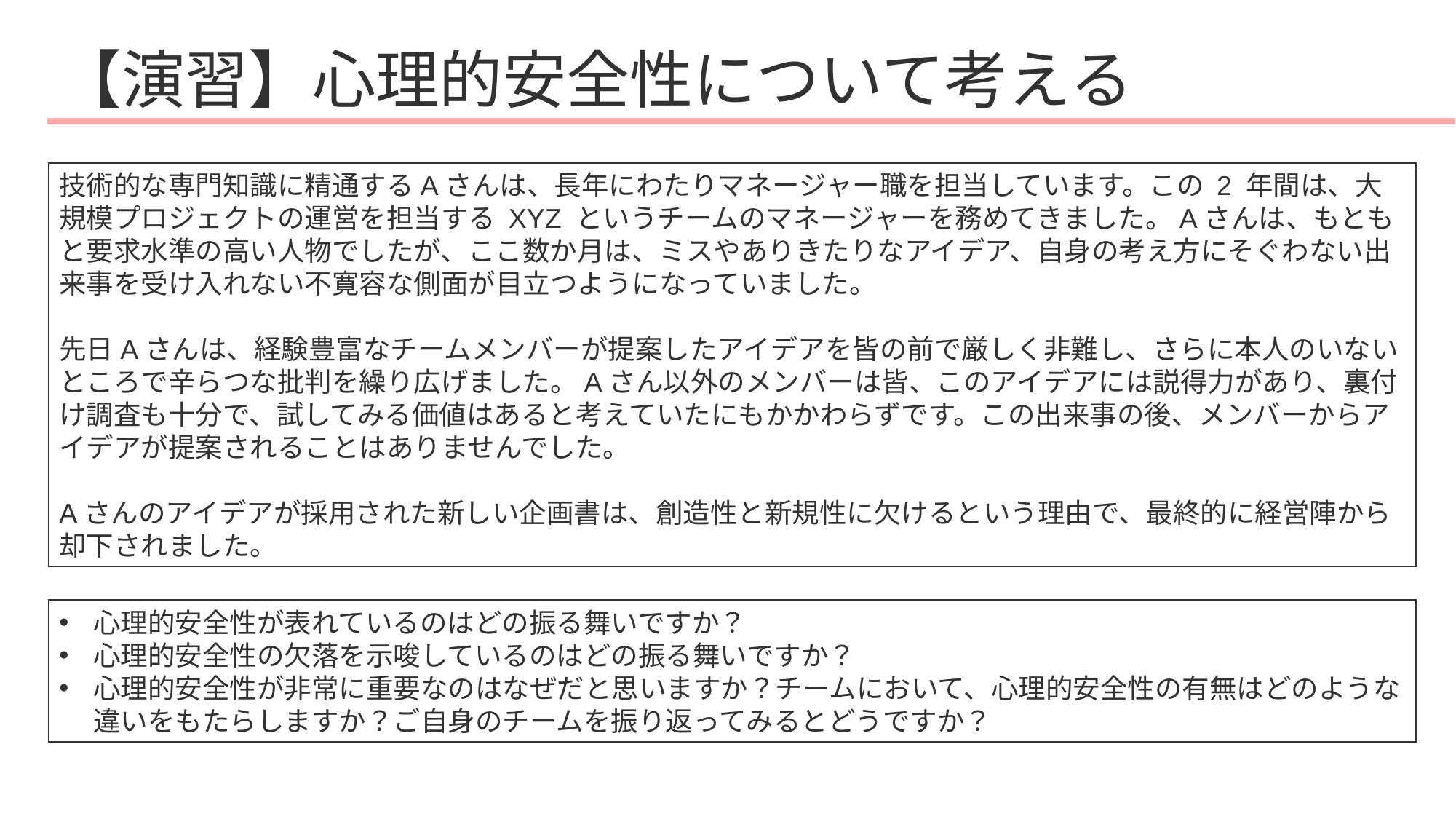

# 【演習】心理的安全性について考える
技術的な専門知識に精通するAさんは、長年にわたりマネージャー職を担当しています。この 2 年間は、大規模プロジェクトの運営を担当する XYZ というチームのマネージャーを務めてきました。Aさんは、もともと要求水準の高い人物でしたが、ここ数か月は、ミスやありきたりなアイデア、自身の考え方にそぐわない出来事を受け入れない不寛容な側面が目立つようになっていました。

先日Aさんは、経験豊富なチームメンバーが提案したアイデアを皆の前で厳しく非難し、さらに本人のいないところで辛らつな批判を繰り広げました。Aさん以外のメンバーは皆、このアイデアには説得力があり、裏付け調査も十分で、試してみる価値はあると考えていたにもかかわらずです。この出来事の後、メンバーからアイデアが提案されることはありませんでした。

Aさんのアイデアが採用された新しい企画書は、創造性と新規性に欠けるという理由で、最終的に経営陣から却下されました。
心理的安全性が表れているのはどの振る舞いですか？
心理的安全性の欠落を示唆しているのはどの振る舞いですか？
心理的安全性が非常に重要なのはなぜだと思いますか？チームにおいて、心理的安全性の有無はどのような違いをもたらしますか？ご自身のチームを振り返ってみるとどうですか？
97